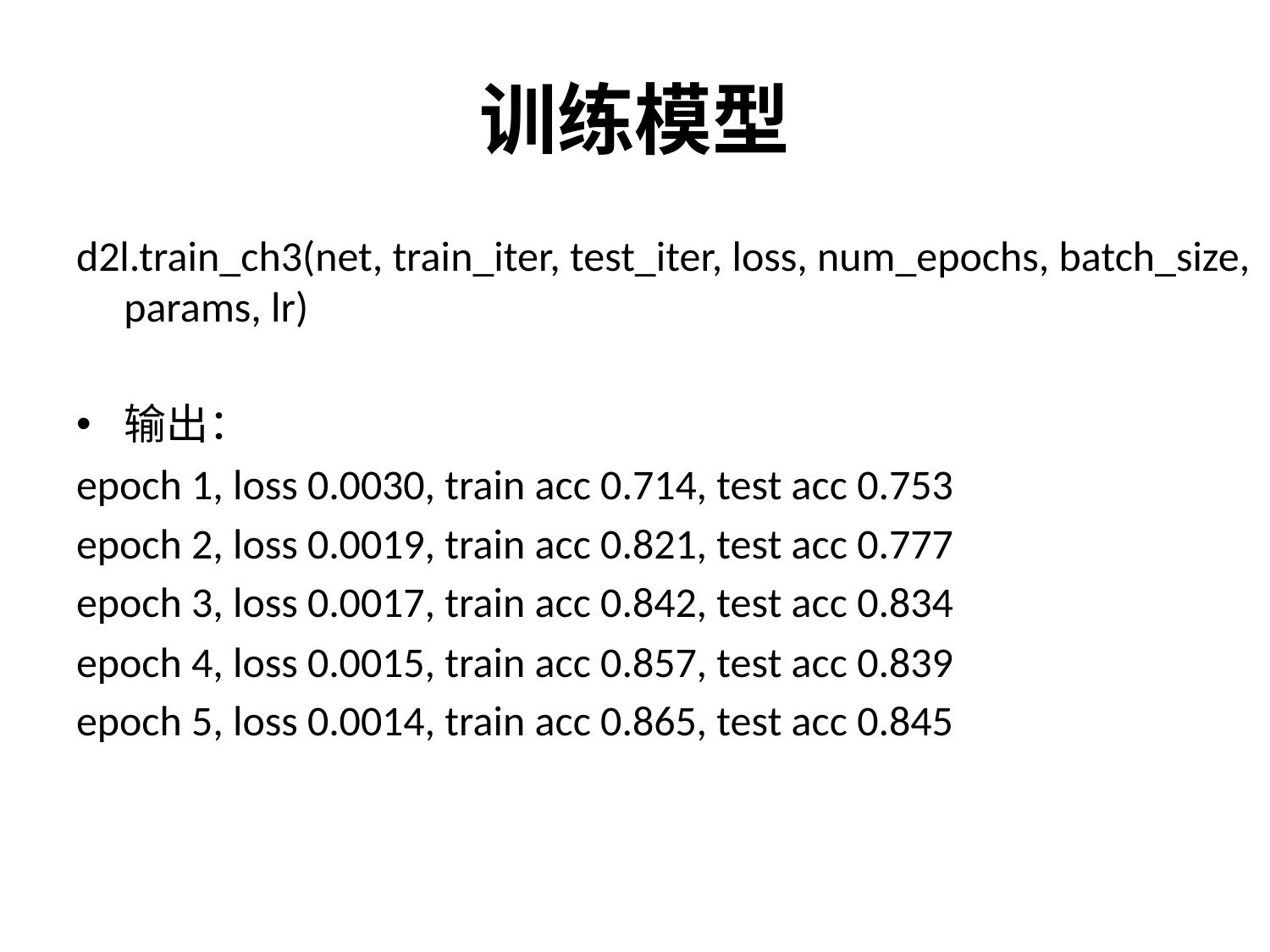

# 训练模型
d2l.train_ch3(net, train_iter, test_iter, loss, num_epochs, batch_size, params, lr)

输出：
epoch 1, loss 0.0030, train acc 0.714, test acc 0.753
epoch 2, loss 0.0019, train acc 0.821, test acc 0.777
epoch 3, loss 0.0017, train acc 0.842, test acc 0.834
epoch 4, loss 0.0015, train acc 0.857, test acc 0.839
epoch 5, loss 0.0014, train acc 0.865, test acc 0.845